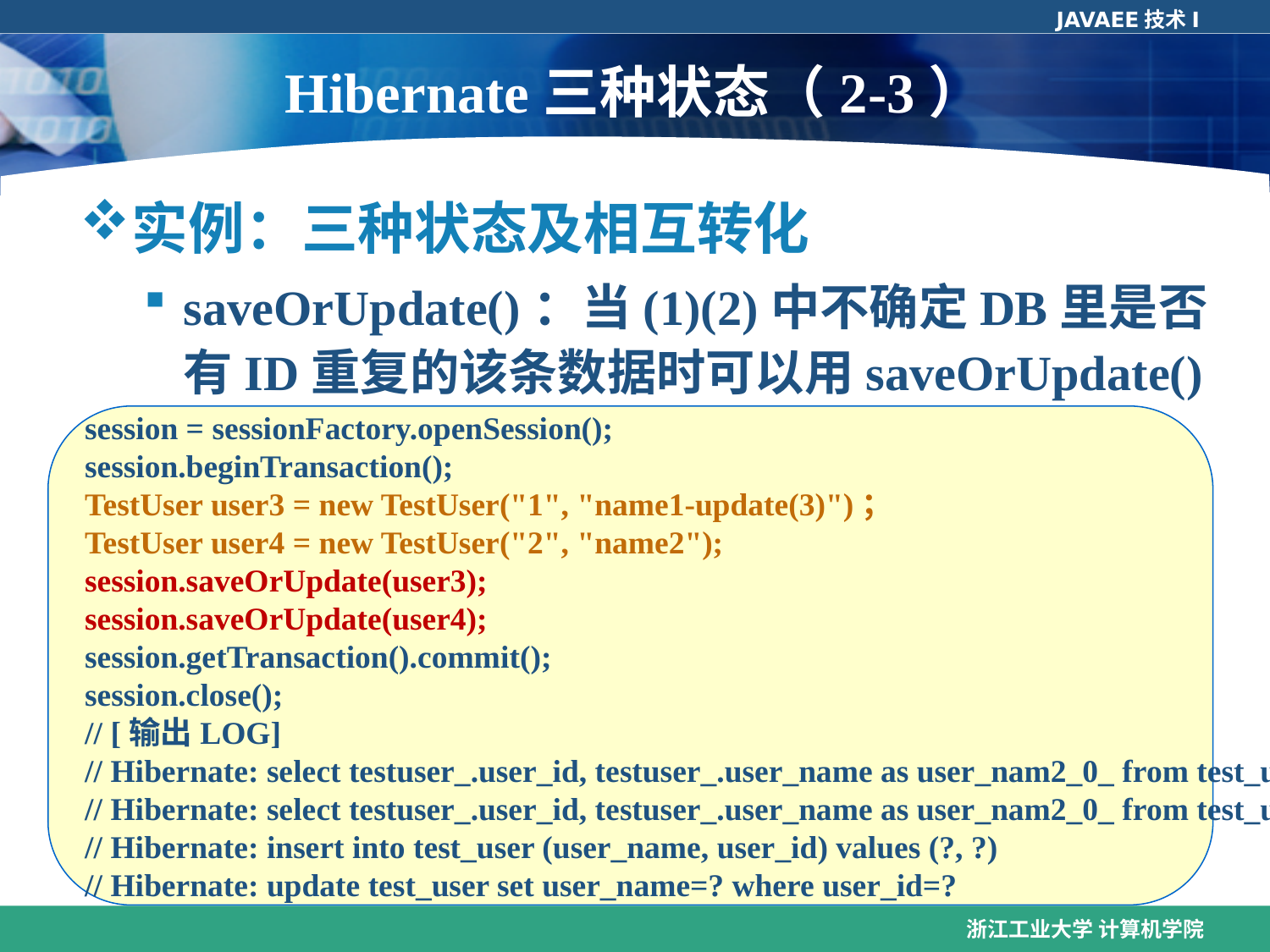

# Hibernate三种状态（2-3）
实例：三种状态及相互转化
saveOrUpdate()：当(1)(2)中不确定DB里是否有ID重复的该条数据时可以用saveOrUpdate()
session = sessionFactory.openSession();
session.beginTransaction();
TestUser user3 = new TestUser("1", "name1-update(3)")；
TestUser user4 = new TestUser("2", "name2");
session.saveOrUpdate(user3);
session.saveOrUpdate(user4);
session.getTransaction().commit();
session.close();
// [输出LOG]
// Hibernate: select testuser_.user_id, testuser_.user_name as user_nam2_0_ from test_user testuser_ where testuser_.user_id=?
// Hibernate: select testuser_.user_id, testuser_.user_name as user_nam2_0_ from test_user testuser_ where testuser_.user_id=?
// Hibernate: insert into test_user (user_name, user_id) values (?, ?)
// Hibernate: update test_user set user_name=? where user_id=?